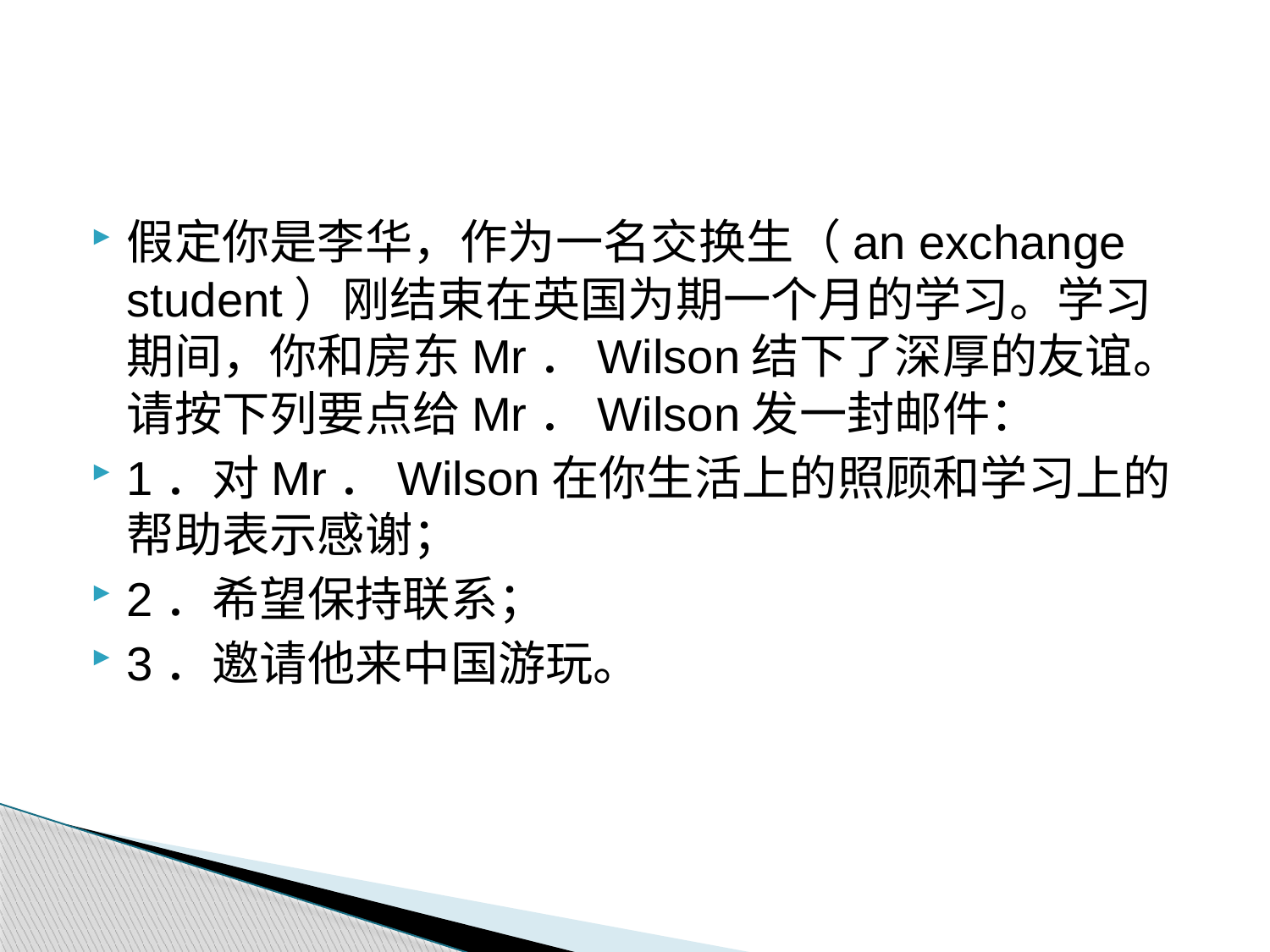

#
假定你是李华，作为一名交换生（an exchange student）刚结束在英国为期一个月的学习。学习期间，你和房东Mr．Wilson结下了深厚的友谊。请按下列要点给Mr．Wilson发一封邮件：
1．对Mr．Wilson在你生活上的照顾和学习上的帮助表示感谢；
2．希望保持联系；
3．邀请他来中国游玩。